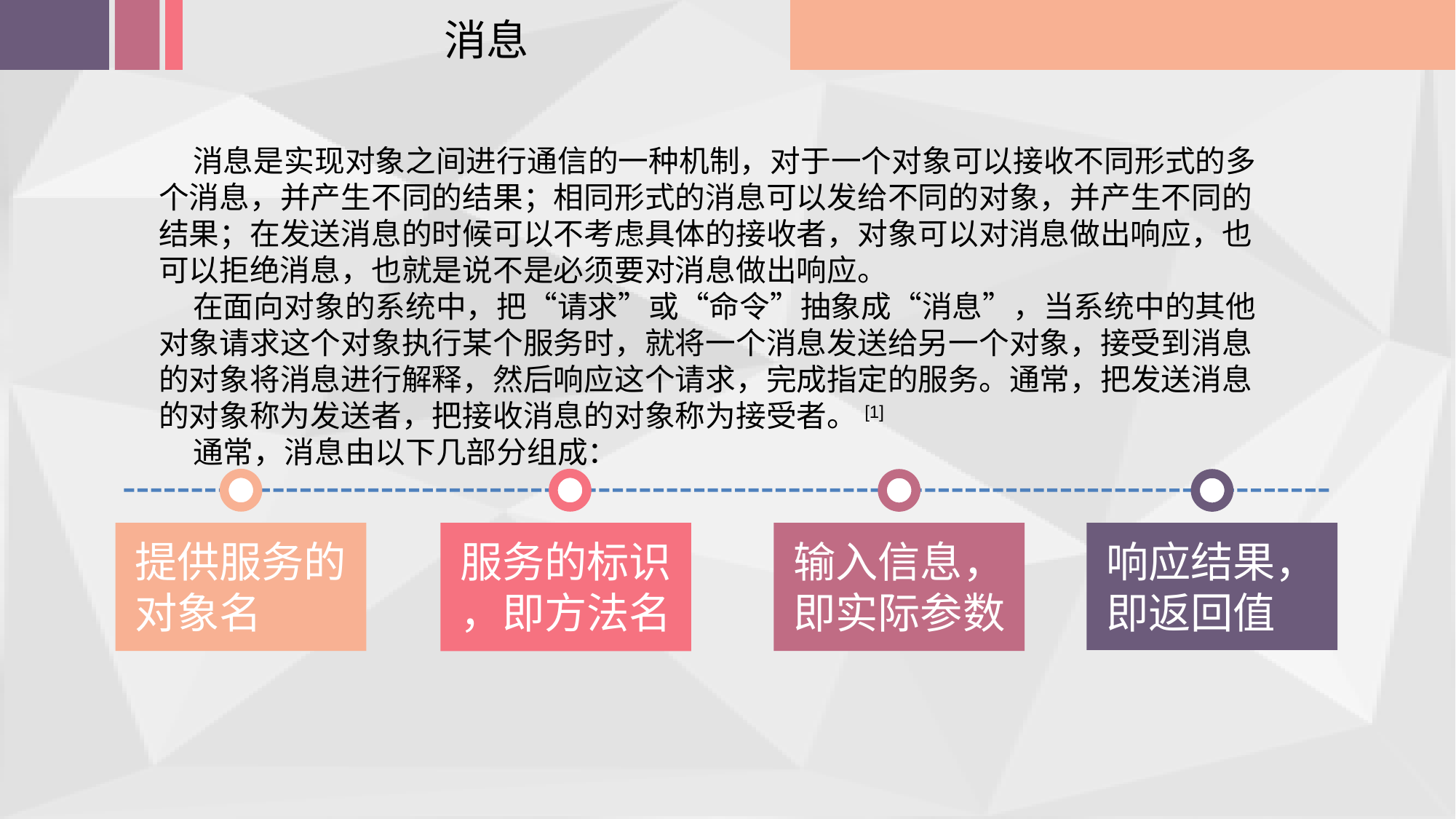

消息
    消息是实现对象之间进行通信的一种机制，对于一个对象可以接收不同形式的多个消息，并产生不同的结果；相同形式的消息可以发给不同的对象，并产生不同的结果；在发送消息的时候可以不考虑具体的接收者，对象可以对消息做出响应，也可以拒绝消息，也就是说不是必须要对消息做出响应。
    在面向对象的系统中，把“请求”或“命令”抽象成“消息”，当系统中的其他对象请求这个对象执行某个服务时，就将一个消息发送给另一个对象，接受到消息的对象将消息进行解释，然后响应这个请求，完成指定的服务。通常，把发送消息的对象称为发送者，把接收消息的对象称为接受者。[1]
    通常，消息由以下几部分组成：

输入信息，
即实际参数

提供服务的
对象名

响应结果，
即返回值

服务的标识
，即方法名